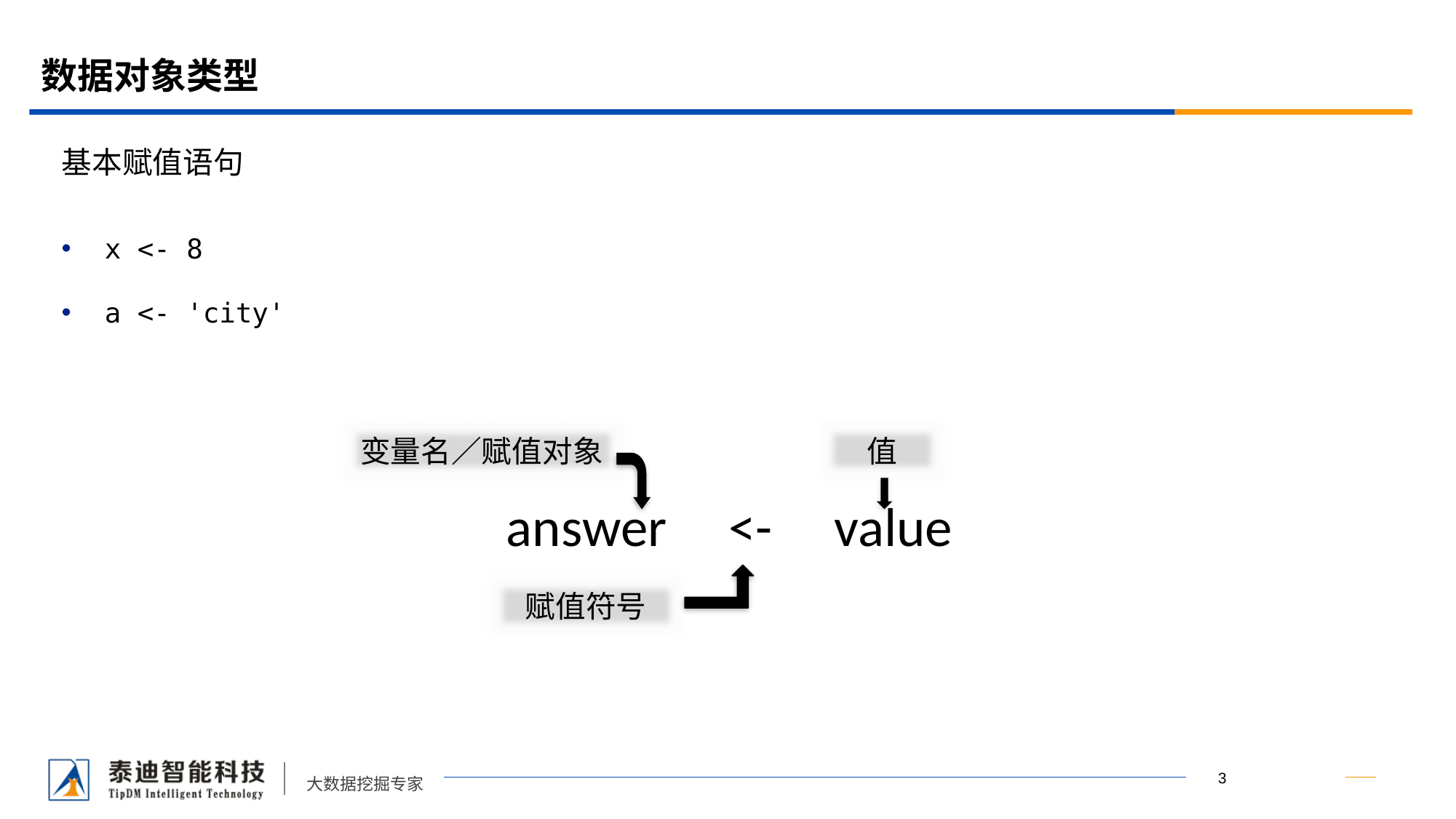

# 数据对象类型
基本赋值语句
x <- 8
a <- 'city'

变量名／赋值对象
值

answer     <-     value

赋值符号